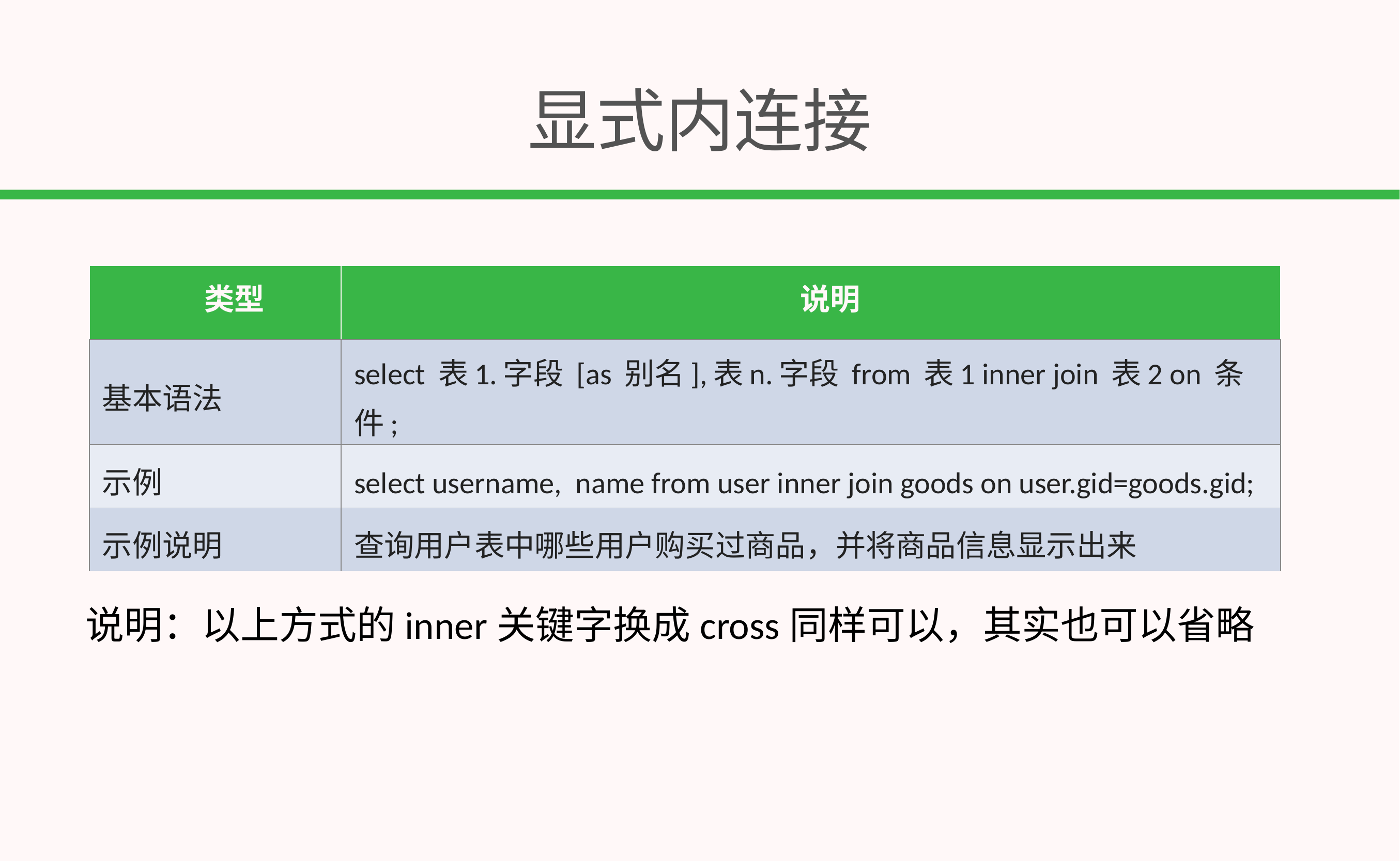

# 显式内连接
| 类型 | 说明 |
| --- | --- |
| 基本语法 | select 表1.字段 [as 别名],表n.字段 from 表1 inner join 表2 on 条件; |
| 示例 | select username, name from user inner join goods on user.gid=goods.gid; |
| 示例说明 | 查询用户表中哪些用户购买过商品，并将商品信息显示出来 |
说明：以上方式的inner关键字换成cross同样可以，其实也可以省略